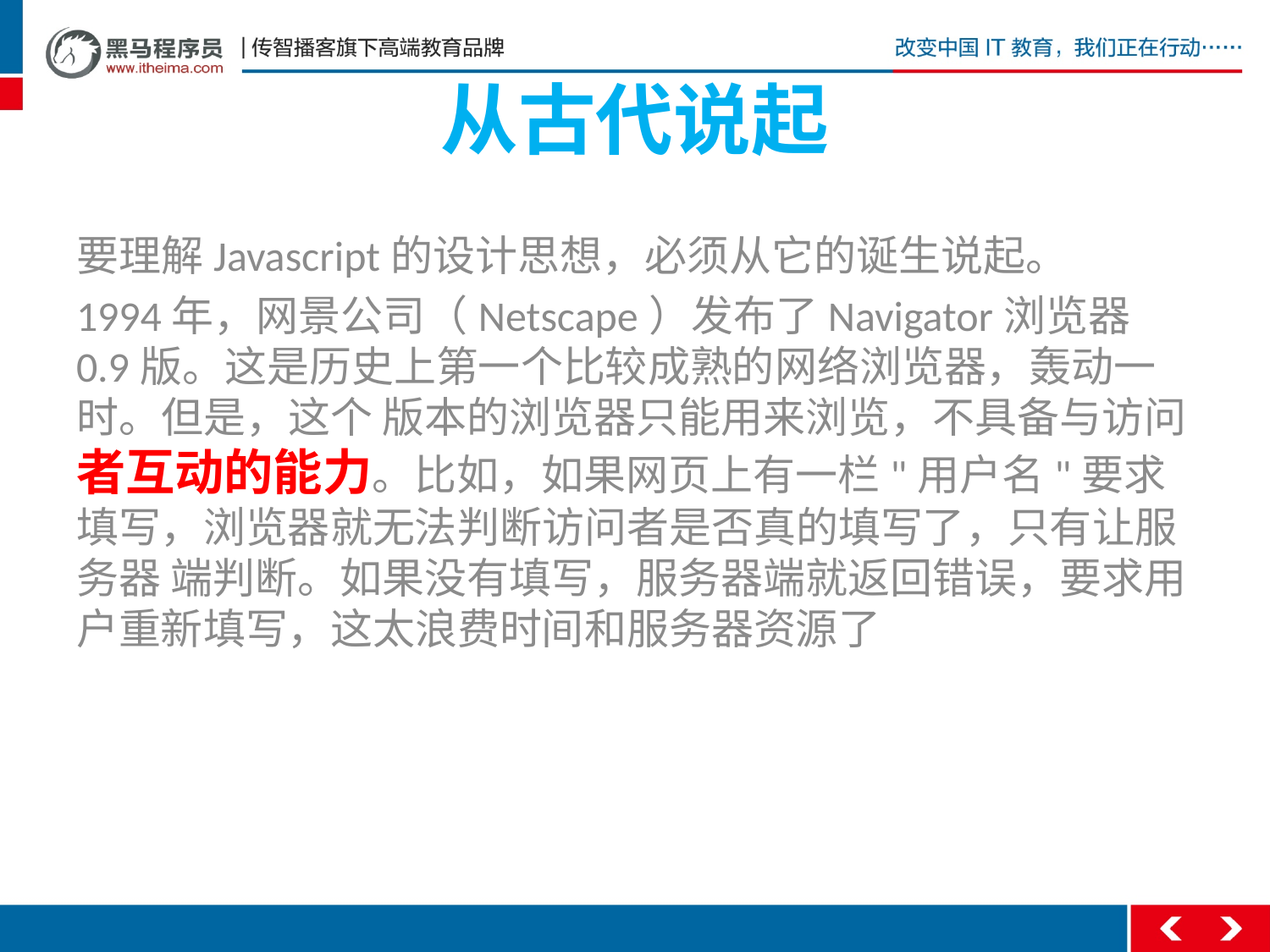

# 从古代说起
要理解Javascript的设计思想，必须从它的诞生说起。
1994年，网景公司（Netscape）发布了Navigator浏览器0.9版。这是历史上第一个比较成熟的网络浏览器，轰动一时。但是，这个 版本的浏览器只能用来浏览，不具备与访问者互动的能力。比如，如果网页上有一栏"用户名"要求填写，浏览器就无法判断访问者是否真的填写了，只有让服务器 端判断。如果没有填写，服务器端就返回错误，要求用户重新填写，这太浪费时间和服务器资源了